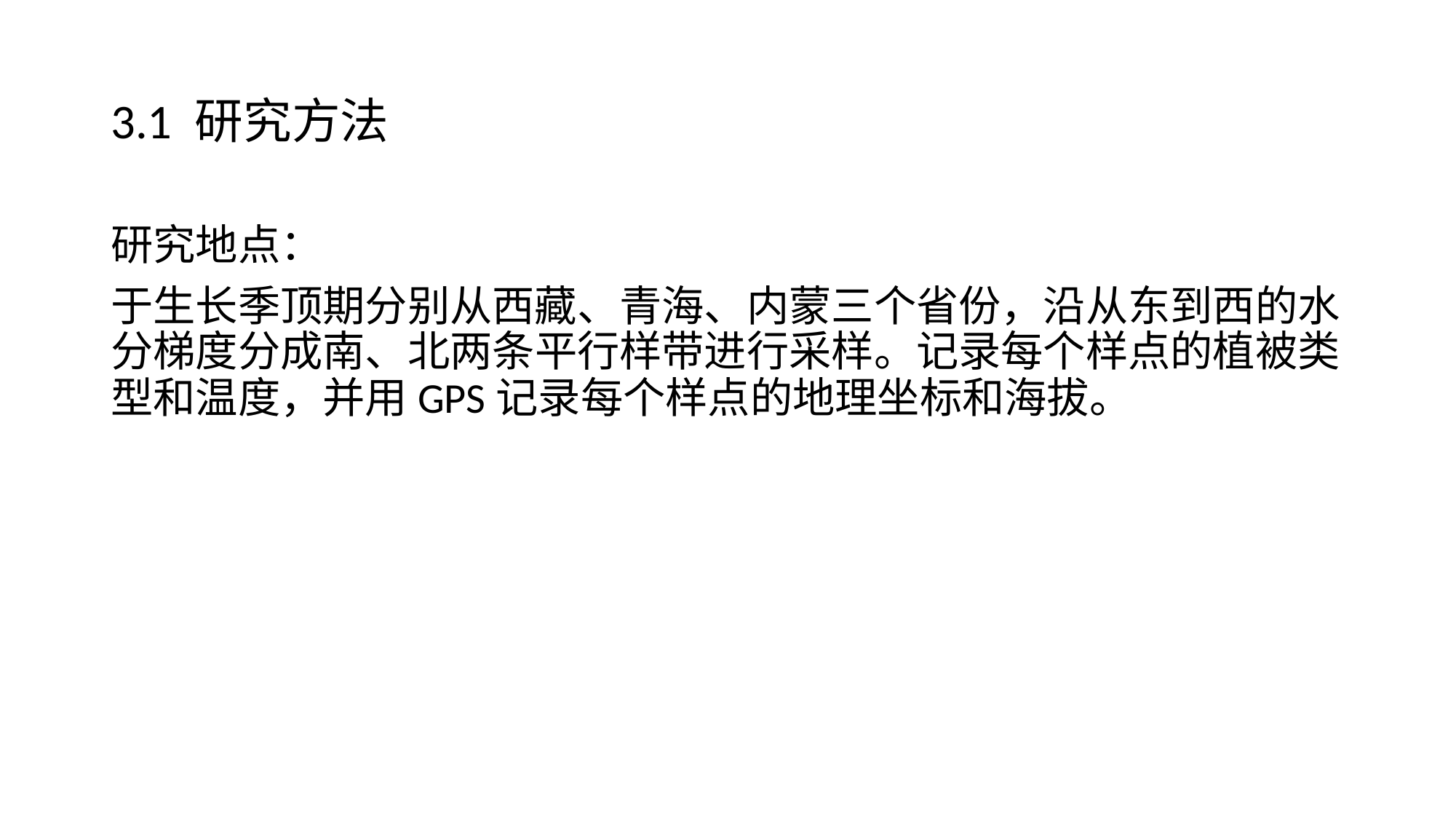

# 3.1 研究方法
研究地点：
于生长季顶期分别从西藏、青海、内蒙三个省份，沿从东到西的水分梯度分成南、北两条平行样带进行采样。记录每个样点的植被类型和温度，并用GPS记录每个样点的地理坐标和海拔。